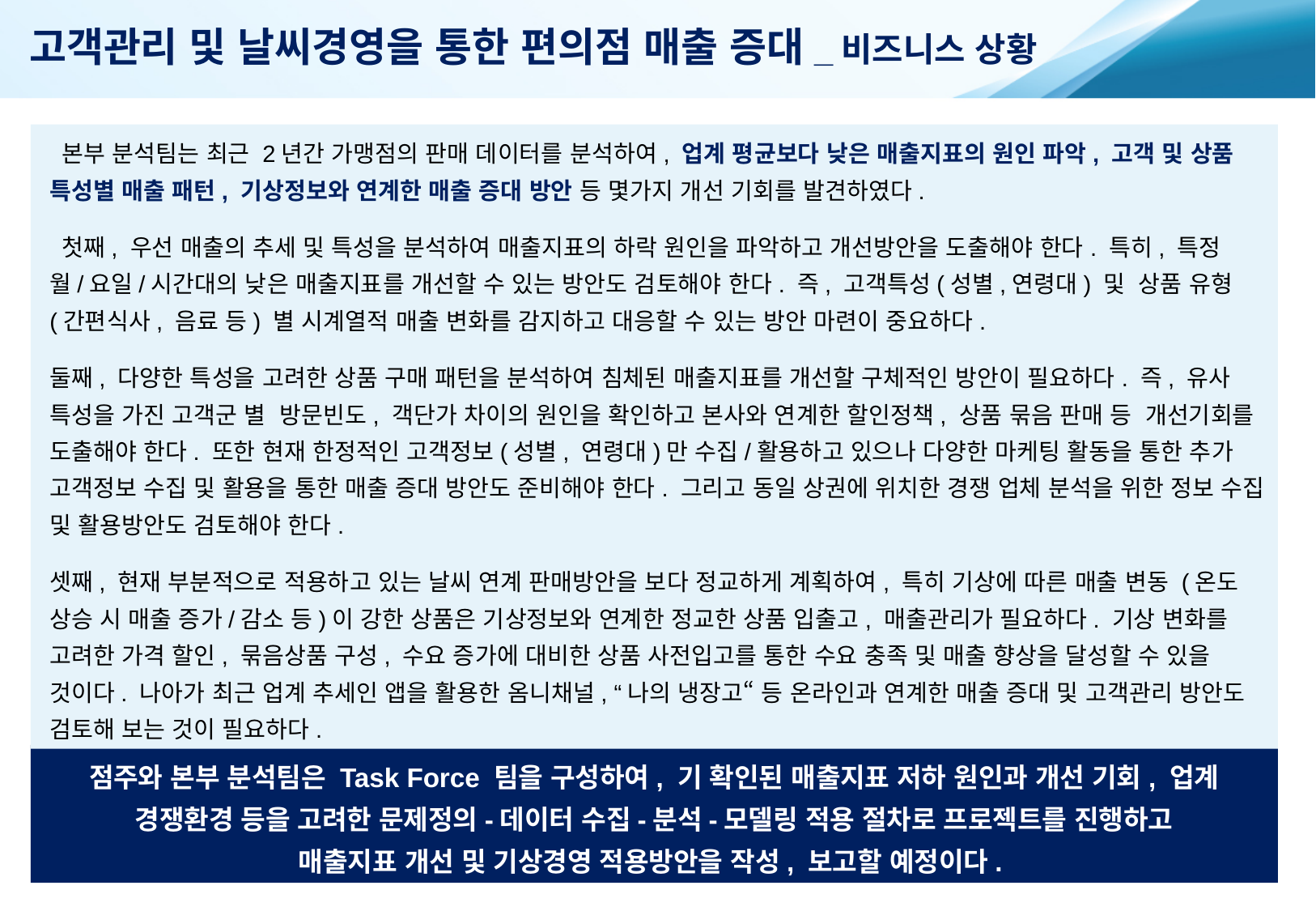

고객관리 및 날씨경영을 통한 편의점 매출 증대_비즈니스 상황
 본부 분석팀는 최근 2년간 가맹점의 판매 데이터를 분석하여, 업계 평균보다 낮은 매출지표의 원인 파악, 고객 및 상품 특성별 매출 패턴, 기상정보와 연계한 매출 증대 방안 등 몇가지 개선 기회를 발견하였다.
 첫째, 우선 매출의 추세 및 특성을 분석하여 매출지표의 하락 원인을 파악하고 개선방안을 도출해야 한다. 특히, 특정 월/요일/시간대의 낮은 매출지표를 개선할 수 있는 방안도 검토해야 한다. 즉, 고객특성(성별,연령대) 및  상품 유형(간편식사, 음료 등) 별 시계열적 매출 변화를 감지하고 대응할 수 있는 방안 마련이 중요하다.
둘째, 다양한 특성을 고려한 상품 구매 패턴을 분석하여 침체된 매출지표를 개선할 구체적인 방안이 필요하다. 즉, 유사 특성을 가진 고객군 별  방문빈도, 객단가 차이의 원인을 확인하고 본사와 연계한 할인정책, 상품 묶음 판매 등  개선기회를 도출해야 한다. 또한 현재 한정적인 고객정보(성별, 연령대)만 수집/활용하고 있으나 다양한 마케팅 활동을 통한 추가 고객정보 수집 및 활용을 통한 매출 증대 방안도 준비해야 한다. 그리고 동일 상권에 위치한 경쟁 업체 분석을 위한 정보 수집 및 활용방안도 검토해야 한다.
셋째, 현재 부분적으로 적용하고 있는 날씨 연계 판매방안을 보다 정교하게 계획하여, 특히 기상에 따른 매출 변동 (온도 상승 시 매출 증가/감소 등)이 강한 상품은 기상정보와 연계한 정교한 상품 입출고, 매출관리가 필요하다. 기상 변화를 고려한 가격 할인, 묶음상품 구성, 수요 증가에 대비한 상품 사전입고를 통한 수요 충족 및 매출 향상을 달성할 수 있을 것이다. 나아가 최근 업계 추세인 앱을 활용한 옴니채널, “나의 냉장고“ 등 온라인과 연계한 매출 증대 및 고객관리 방안도 검토해 보는 것이 필요하다.
점주와 본부 분석팀은 Task Force 팀을 구성하여, 기 확인된 매출지표 저하 원인과 개선 기회, 업계 경쟁환경 등을 고려한 문제정의-데이터 수집-분석-모델링 적용 절차로 프로젝트를 진행하고
매출지표 개선 및 기상경영 적용방안을 작성, 보고할 예정이다.